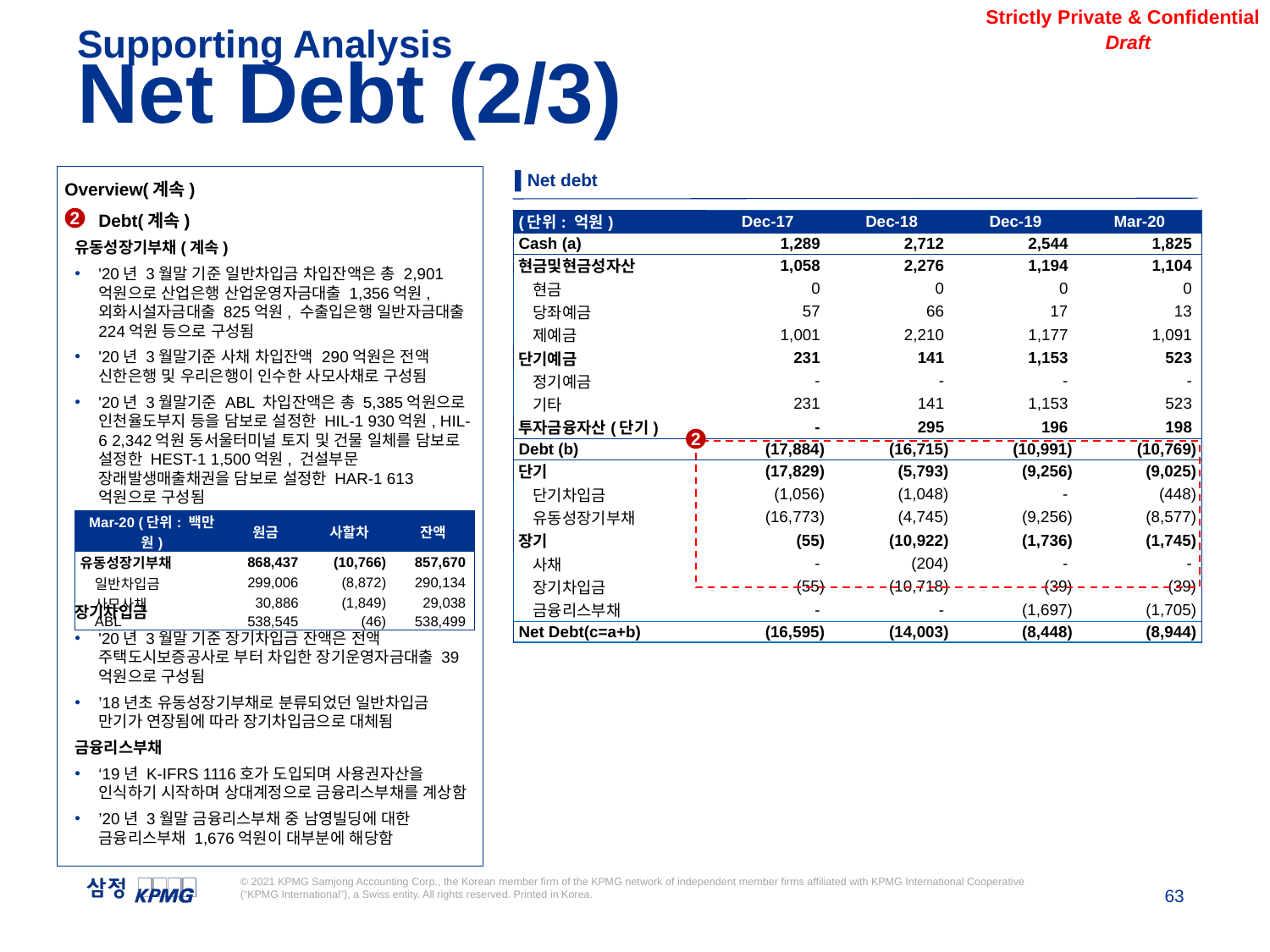

Supporting Analysis
Net Debt (2/3)
▌Net debt
Overview(계속)
Debt(계속)
유동성장기부채(계속)
'20년 3월말 기준 일반차입금 차입잔액은 총 2,901억원으로 산업은행 산업운영자금대출 1,356억원, 외화시설자금대출 825억원, 수출입은행 일반자금대출 224억원 등으로 구성됨
'20년 3월말기준 사채 차입잔액 290억원은 전액 신한은행 및 우리은행이 인수한 사모사채로 구성됨
'20년 3월말기준 ABL 차입잔액은 총 5,385억원으로 인천율도부지 등을 담보로 설정한 HIL-1 930억원, HIL-6 2,342억원 동서울터미널 토지 및 건물 일체를 담보로 설정한 HEST-1 1,500억원, 건설부문 장래발생매출채권을 담보로 설정한 HAR-1 613억원으로 구성됨

장기차입금
'20년 3월말 기준 장기차입금 잔액은 전액 주택도시보증공사로 부터 차입한 장기운영자금대출 39억원으로 구성됨
’18년초 유동성장기부채로 분류되었던 일반차입금 만기가 연장됨에 따라 장기차입금으로 대체됨
금융리스부채
‘19년 K-IFRS 1116호가 도입되며 사용권자산을 인식하기 시작하며 상대계정으로 금융리스부채를 계상함
’20년 3월말 금융리스부채 중 남영빌딩에 대한 금융리스부채 1,676억원이 대부분에 해당함

2
| (단위: 억원) | Dec-17 | Dec-18 | Dec-19 | Mar-20 |
| --- | --- | --- | --- | --- |
| Cash (a) | 1,289 | 2,712 | 2,544 | 1,825 |
| 현금및현금성자산 | 1,058 | 2,276 | 1,194 | 1,104 |
| 현금 | 0 | 0 | 0 | 0 |
| 당좌예금 | 57 | 66 | 17 | 13 |
| 제예금 | 1,001 | 2,210 | 1,177 | 1,091 |
| 단기예금 | 231 | 141 | 1,153 | 523 |
| 정기예금 | - | - | - | - |
| 기타 | 231 | 141 | 1,153 | 523 |
| 투자금융자산(단기) | - | 295 | 196 | 198 |
| Debt (b) | (17,884) | (16,715) | (10,991) | (10,769) |
| 단기 | (17,829) | (5,793) | (9,256) | (9,025) |
| 단기차입금 | (1,056) | (1,048) | - | (448) |
| 유동성장기부채 | (16,773) | (4,745) | (9,256) | (8,577) |
| 장기 | (55) | (10,922) | (1,736) | (1,745) |
| 사채 | - | (204) | - | - |
| 장기차입금 | (55) | (10,718) | (39) | (39) |
| 금융리스부채 | - | - | (1,697) | (1,705) |
| Net Debt(c=a+b) | (16,595) | (14,003) | (8,448) | (8,944) |
2

| Mar-20 (단위: 백만원) | 원금 | 사할차 | 잔액 |
| --- | --- | --- | --- |
| 유동성장기부채 | 868,437 | (10,766) | 857,670 |
| 일반차입금 | 299,006 | (8,872) | 290,134 |
| 사모사채 | 30,886 | (1,849) | 29,038 |
| ABL | 538,545 | (46) | 538,499 |